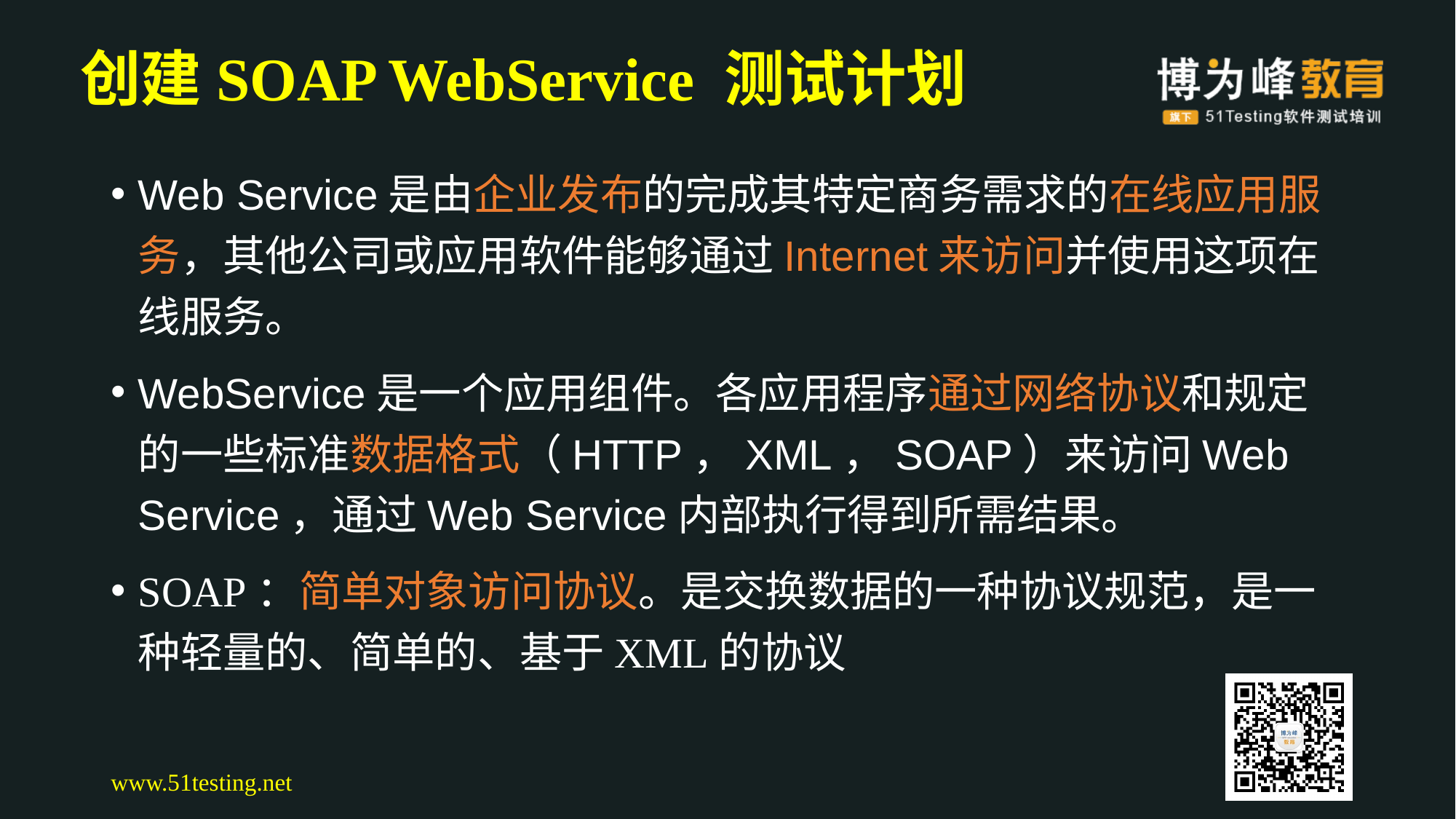

# 创建SOAP WebService 测试计划
Web Service是由企业发布的完成其特定商务需求的在线应用服务，其他公司或应用软件能够通过Internet来访问并使用这项在线服务。
WebService是一个应用组件。各应用程序通过网络协议和规定的一些标准数据格式（HTTP，XML，SOAP）来访问Web Service，通过Web Service内部执行得到所需结果。
SOAP：简单对象访问协议。是交换数据的一种协议规范，是一种轻量的、简单的、基于XML的协议

www.51testing.net